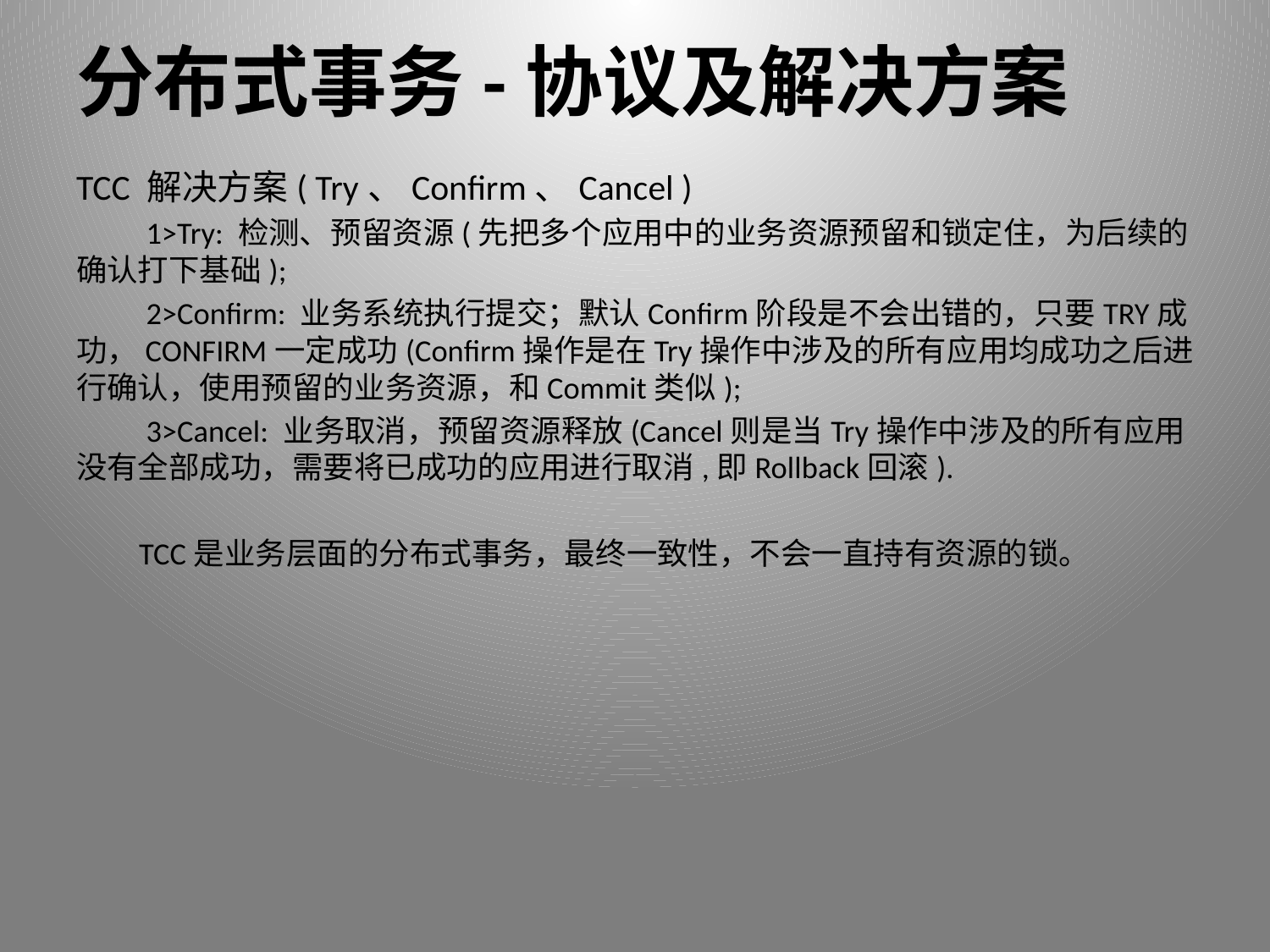

# 分布式事务-协议及解决方案
TCC 解决方案( Try、Confirm、Cancel )
          1>Try: 检测、预留资源(先把多个应用中的业务资源预留和锁定住，为后续的确认打下基础);
          2>Confirm: 业务系统执行提交；默认Confirm阶段是不会出错的，只要TRY成功，CONFIRM一定成功(Confirm操作是在Try操作中涉及的所有应用均成功之后进行确认，使用预留的业务资源，和Commit类似);
          3>Cancel: 业务取消，预留资源释放(Cancel则是当Try操作中涉及的所有应用没有全部成功，需要将已成功的应用进行取消,即Rollback回滚).

         TCC是业务层面的分布式事务，最终一致性，不会一直持有资源的锁。